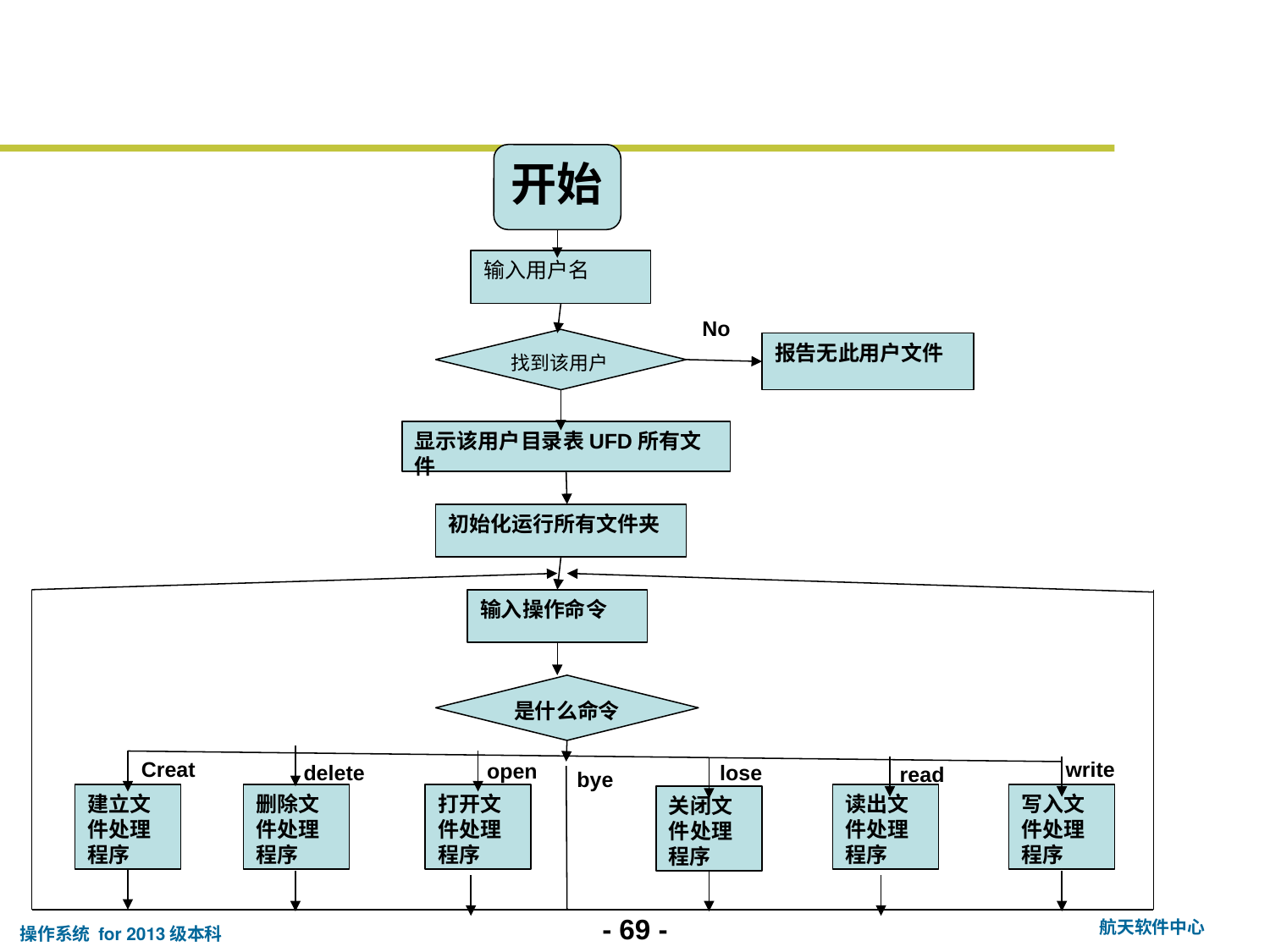

开始
输入用户名
No
找到该用户
报告无此用户文件
显示该用户目录表UFD所有文件
初始化运行所有文件夹
输入操作命令
是什么命令
write
Creat
open
delete
lose
read
bye
建立文件处理程序
删除文件处理程序

打开文件处理程序

读出文件处理程序

写入文件处理程序

关闭文件处理程序